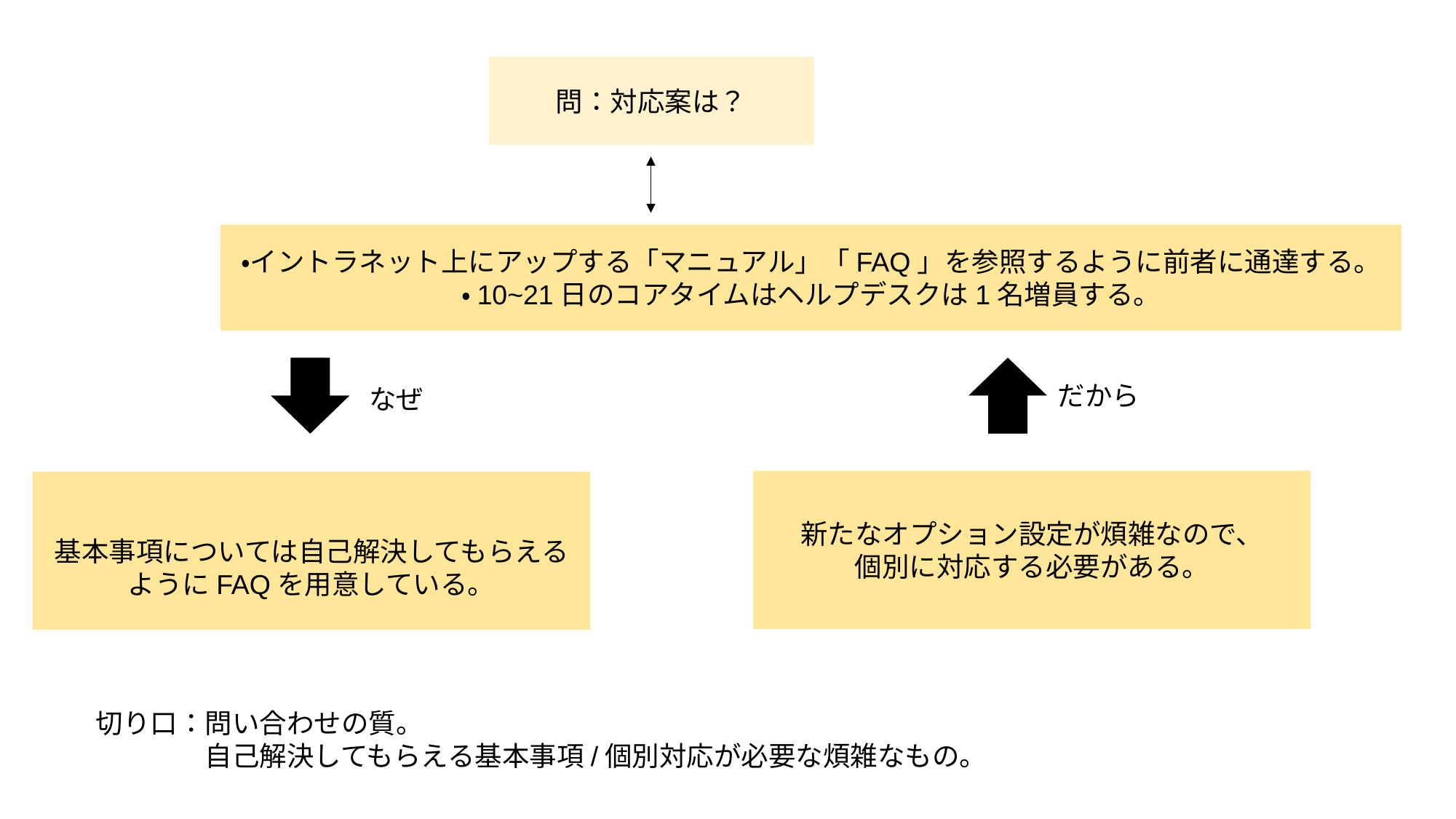

問：対応案は？
・イントラネット上にアップする「マニュアル」「FAQ」を参照するように前者に通達する。
・10~21日のコアタイムはヘルプデスクは1名増員する。

だから
なぜ
新たなオプション設定が煩雑なので、
個別に対応する必要がある。
基本事項については自己解決してもらえるようにFAQを用意している。
切り口：問い合わせの質。
　　　　自己解決してもらえる基本事項/個別対応が必要な煩雑なもの。